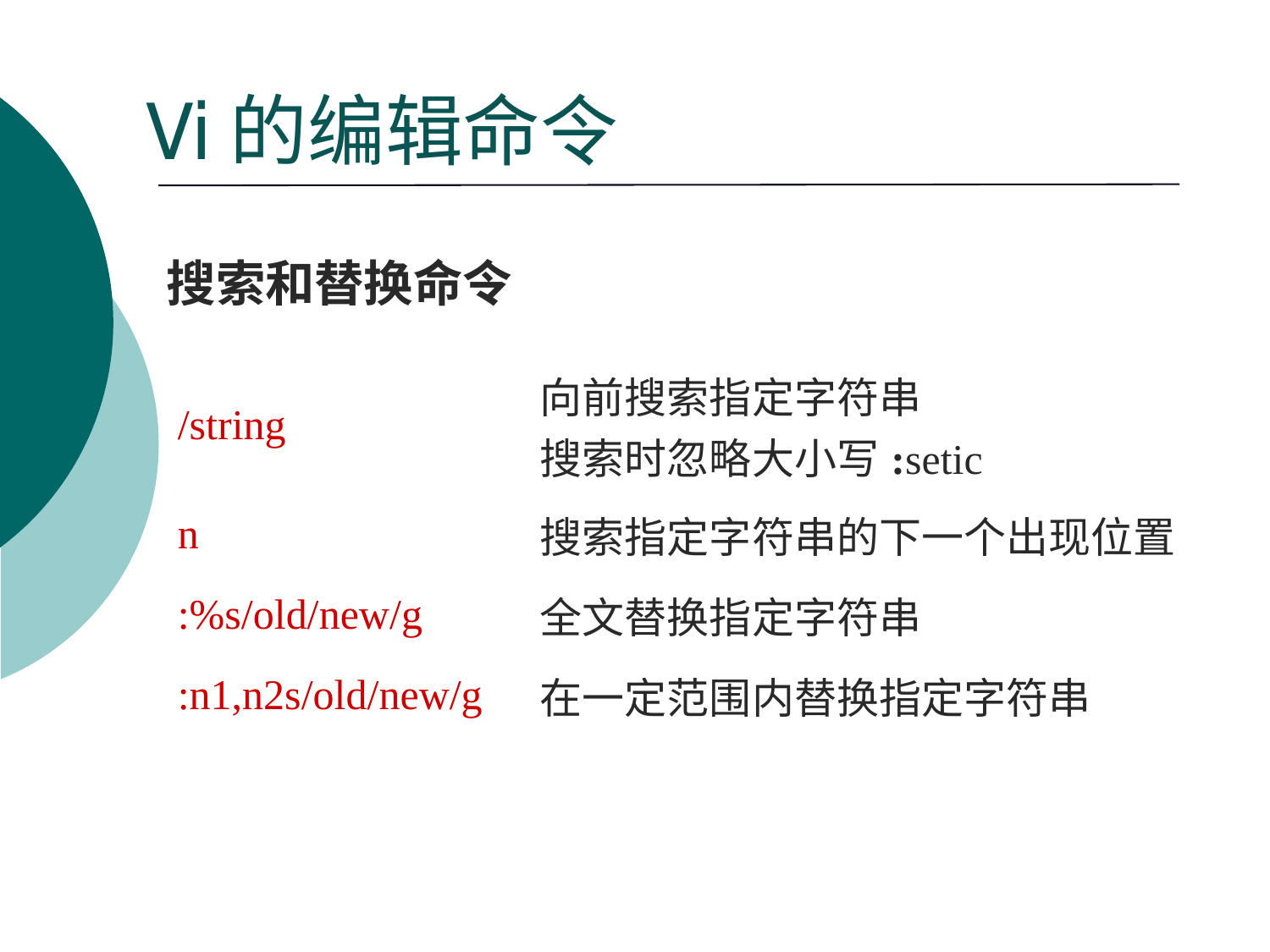

# Vi的编辑命令
搜索和替换命令
| /string | 向前搜索指定字符串 搜索时忽略大小写:setic |
| --- | --- |
| n | 搜索指定字符串的下一个出现位置 |
| :%s/old/new/g | 全文替换指定字符串 |
| :n1,n2s/old/new/g | 在一定范围内替换指定字符串 |
17